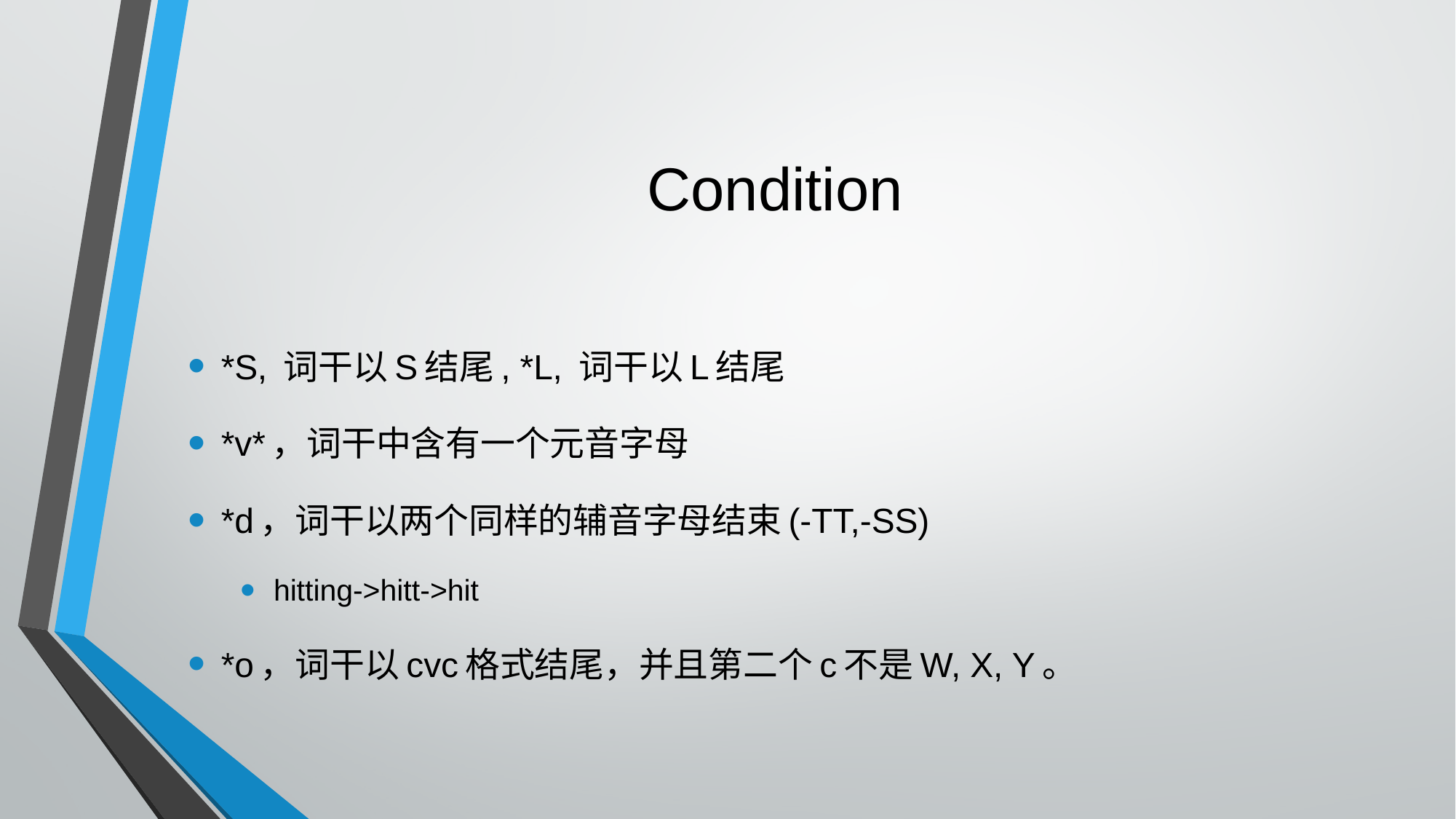

# Condition
*S, 词干以S结尾, *L, 词干以L结尾
*v*，词干中含有一个元音字母
*d，词干以两个同样的辅音字母结束(-TT,-SS)
hitting->hitt->hit
*o，词干以cvc格式结尾，并且第二个c不是W, X, Y。